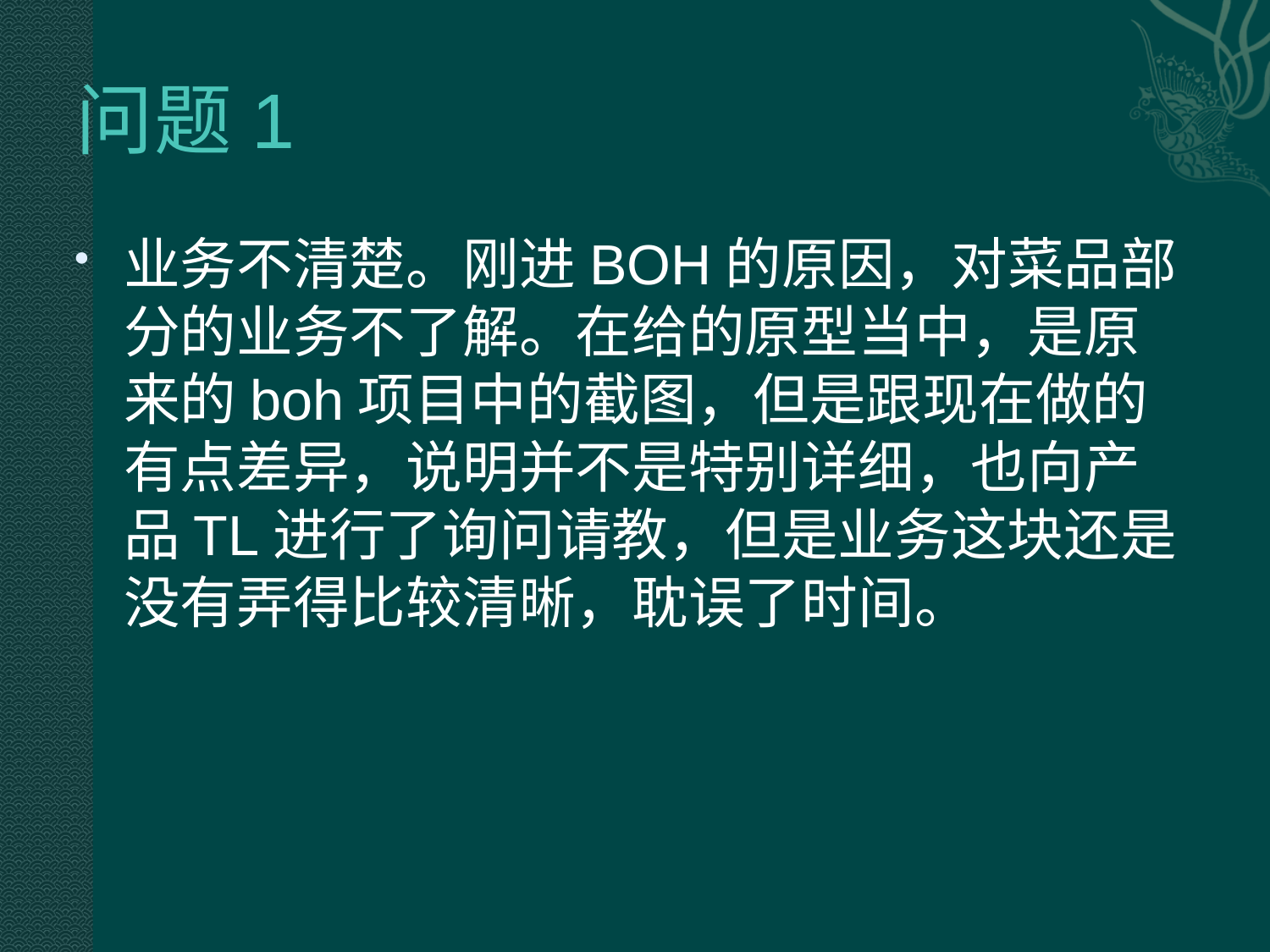

# 问题1
业务不清楚。刚进BOH的原因，对菜品部分的业务不了解。在给的原型当中，是原来的boh项目中的截图，但是跟现在做的有点差异，说明并不是特别详细，也向产品TL进行了询问请教，但是业务这块还是没有弄得比较清晰，耽误了时间。